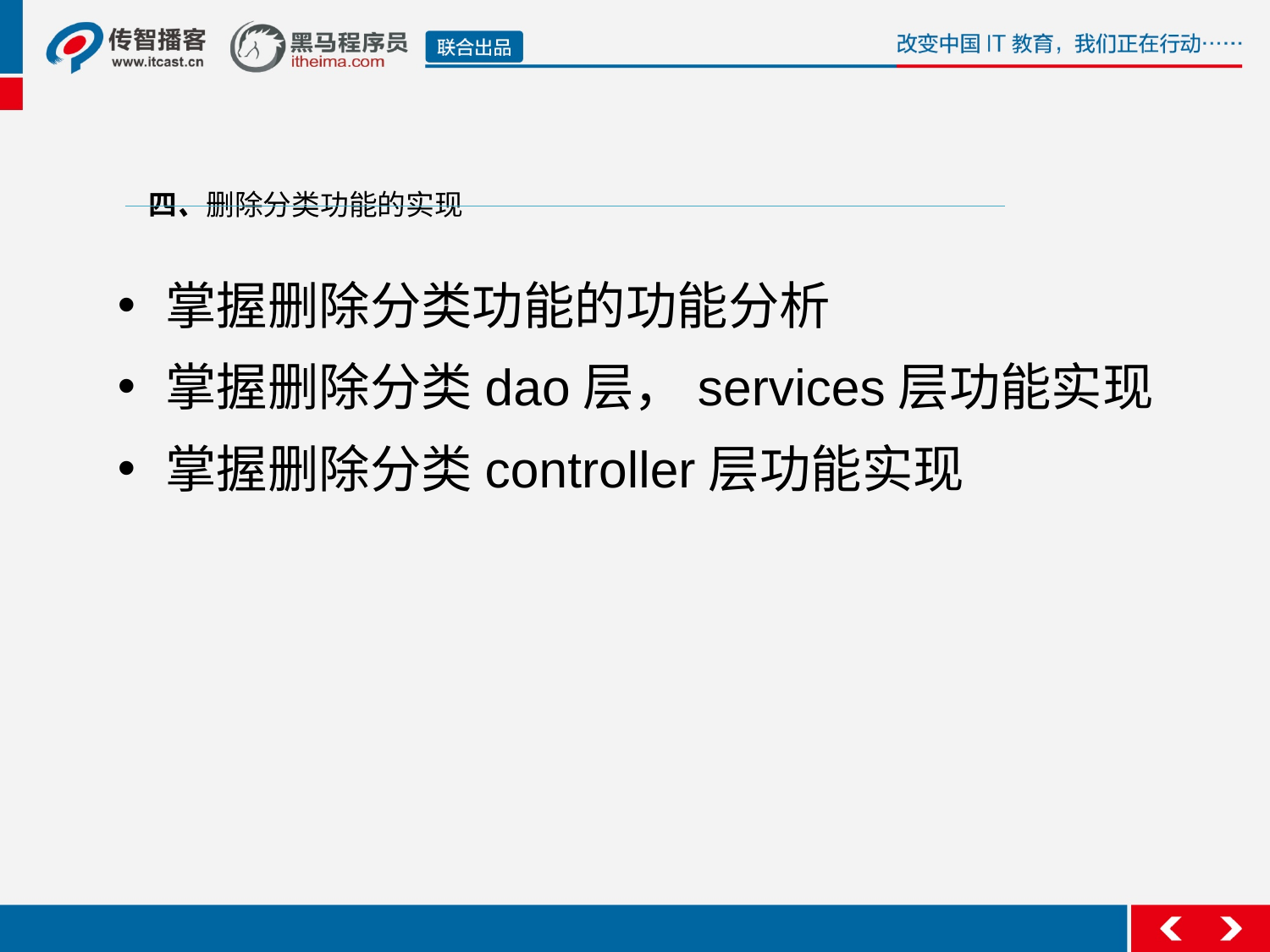

四、删除分类功能的实现
掌握删除分类功能的功能分析
掌握删除分类dao层，services层功能实现
掌握删除分类controller层功能实现